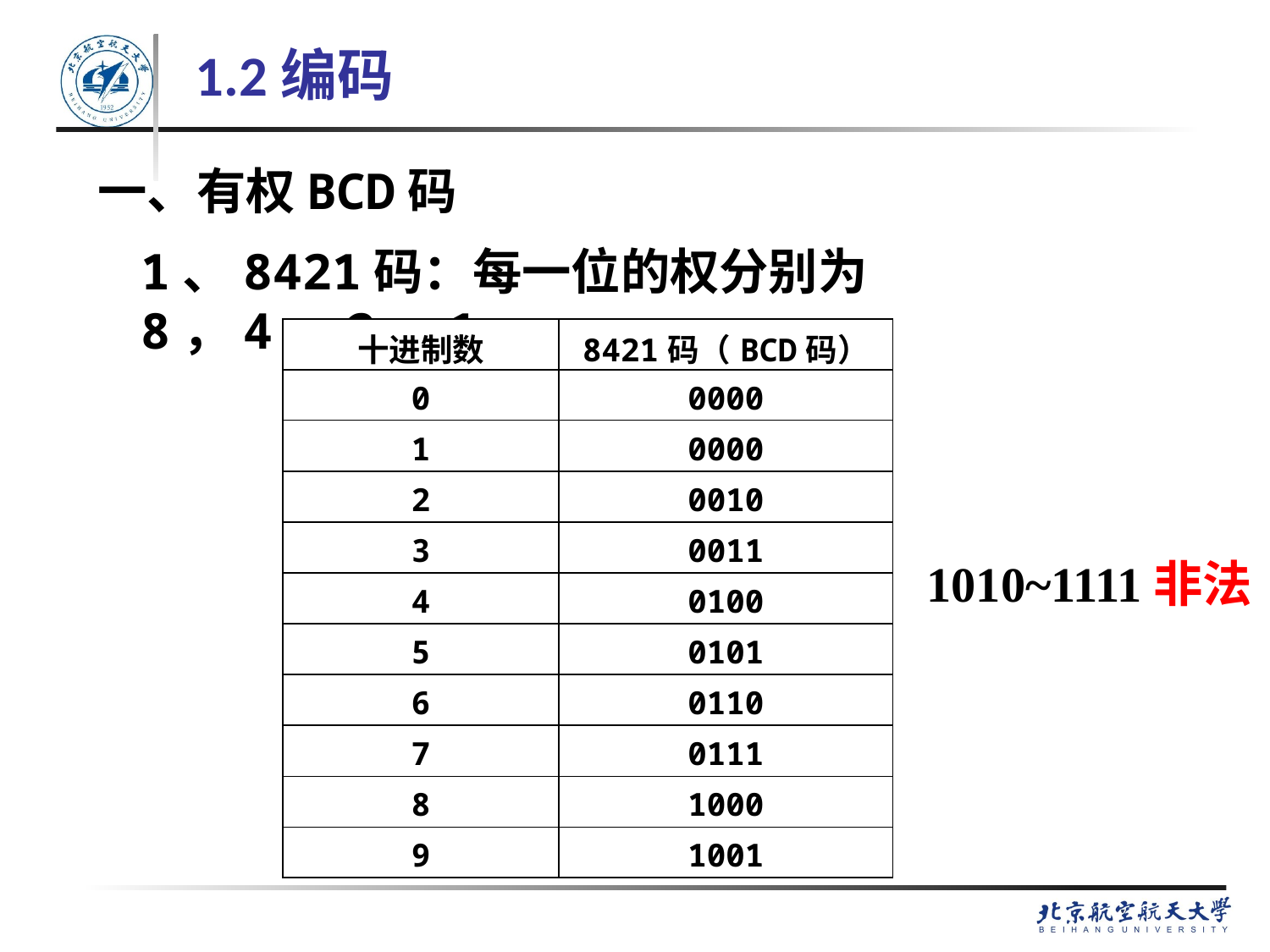

1.2编码
一、有权BCD码
1、8421码：每一位的权分别为8，4，2，1
| 十进制数 | 8421码（BCD码） |
| --- | --- |
| 0 | 0000 |
| 1 | 0000 |
| 2 | 0010 |
| 3 | 0011 |
| 4 | 0100 |
| 5 | 0101 |
| 6 | 0110 |
| 7 | 0111 |
| 8 | 1000 |
| 9 | 1001 |
1010~1111非法
40